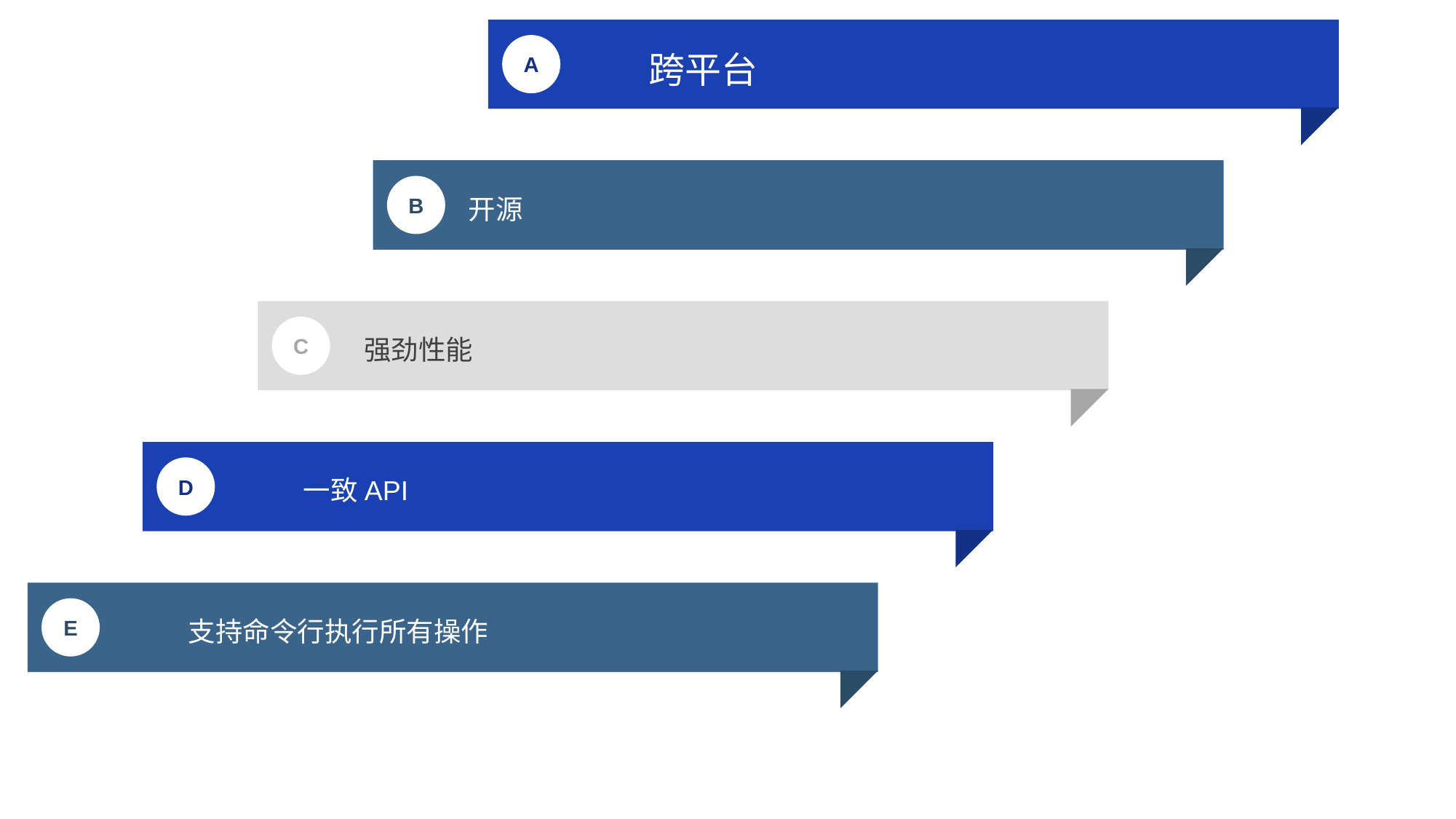

d	跨平台
A

      开源
B

强劲性能
C

	一致API
D

	支持命令行执行所有操作
E